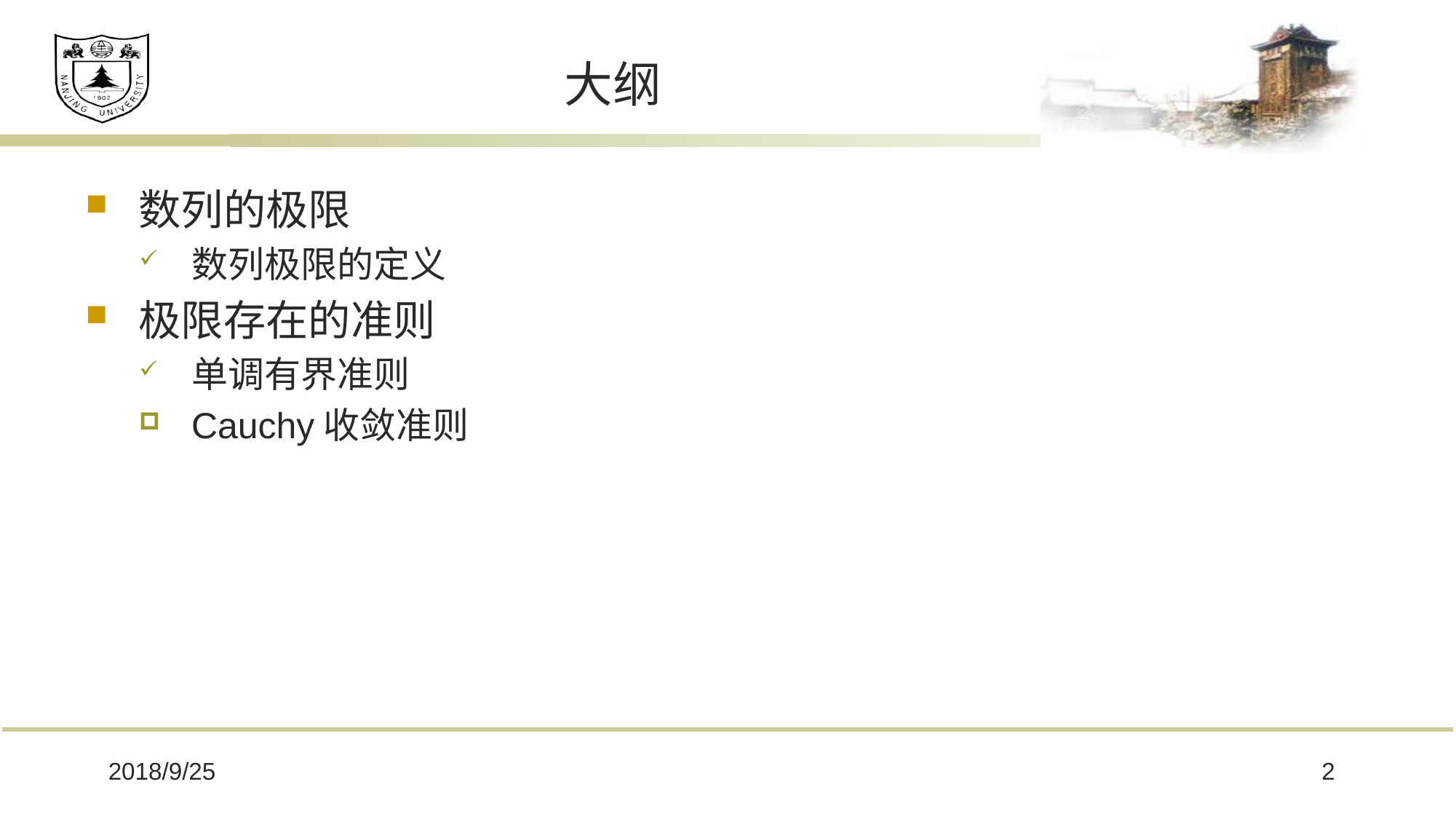

# 大纲
数列的极限
数列极限的定义
极限存在的准则
单调有界准则
Cauchy收敛准则
2018/9/25
2